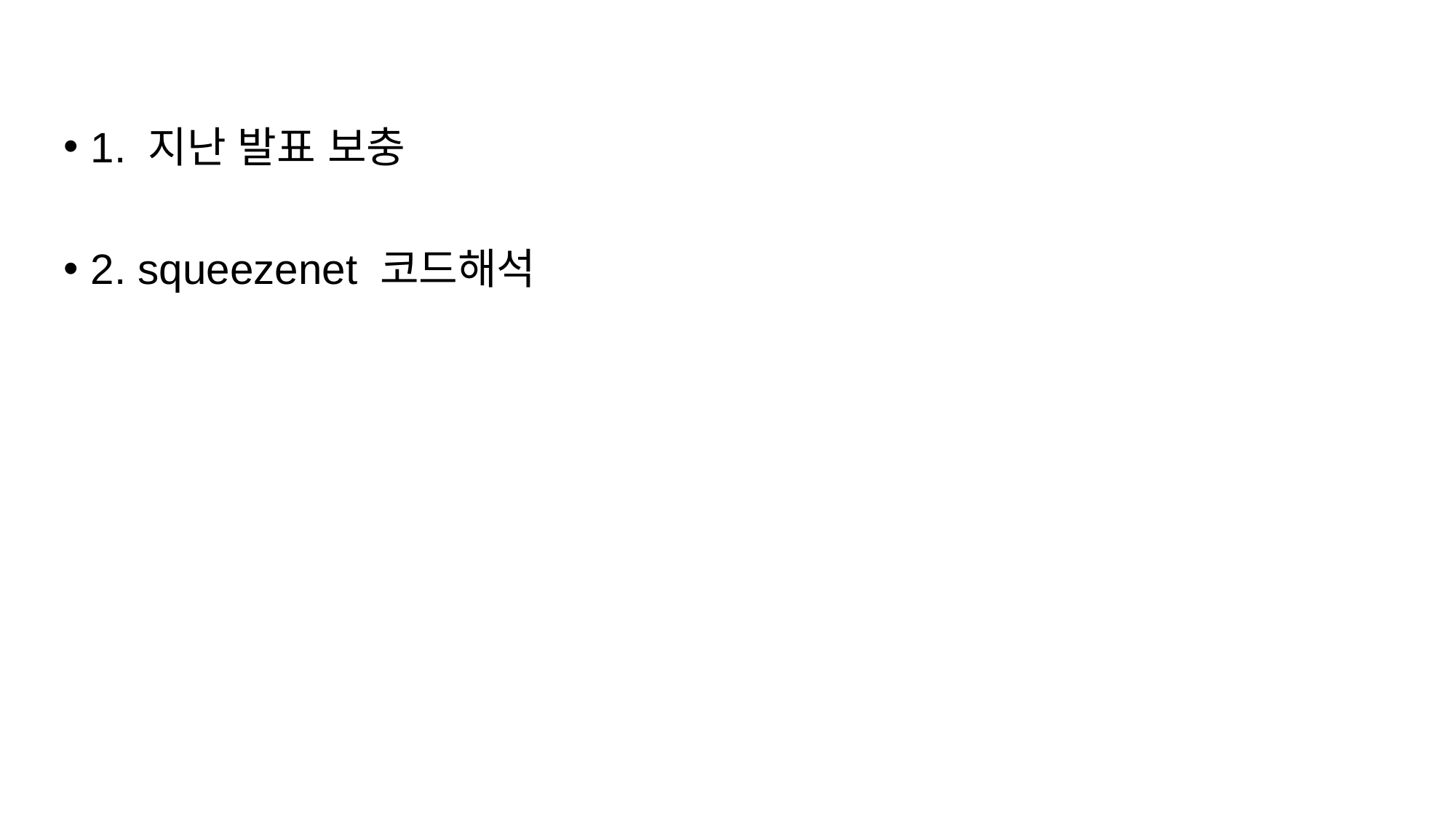

1. 지난 발표 보충

2. squeezenet 코드해석